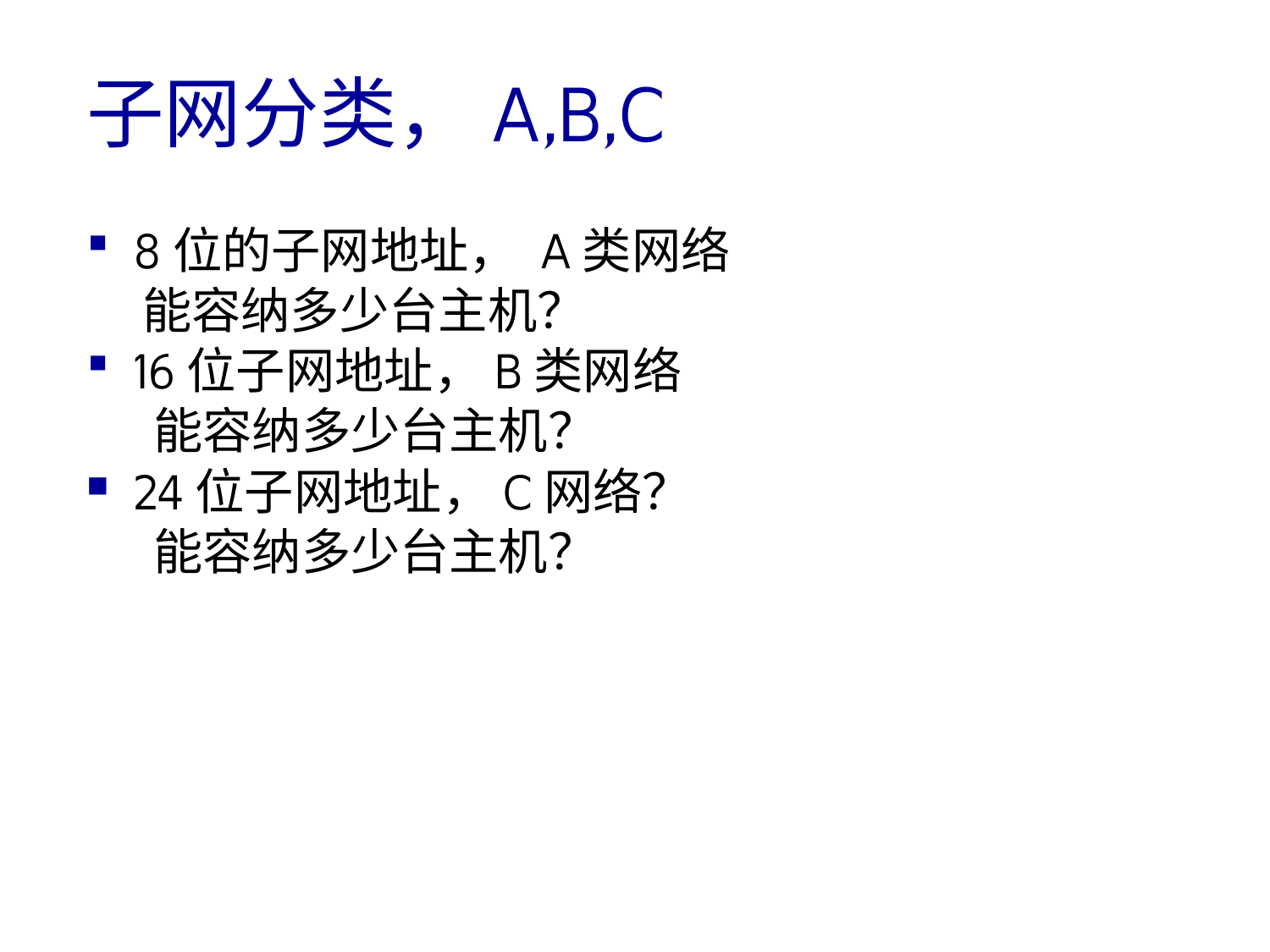

# 子网分类，A,B,C
8位的子网地址， A类网络
    能容纳多少台主机？
16位子网地址，B类网络
     能容纳多少台主机？
24位子网地址，C网络？
     能容纳多少台主机？